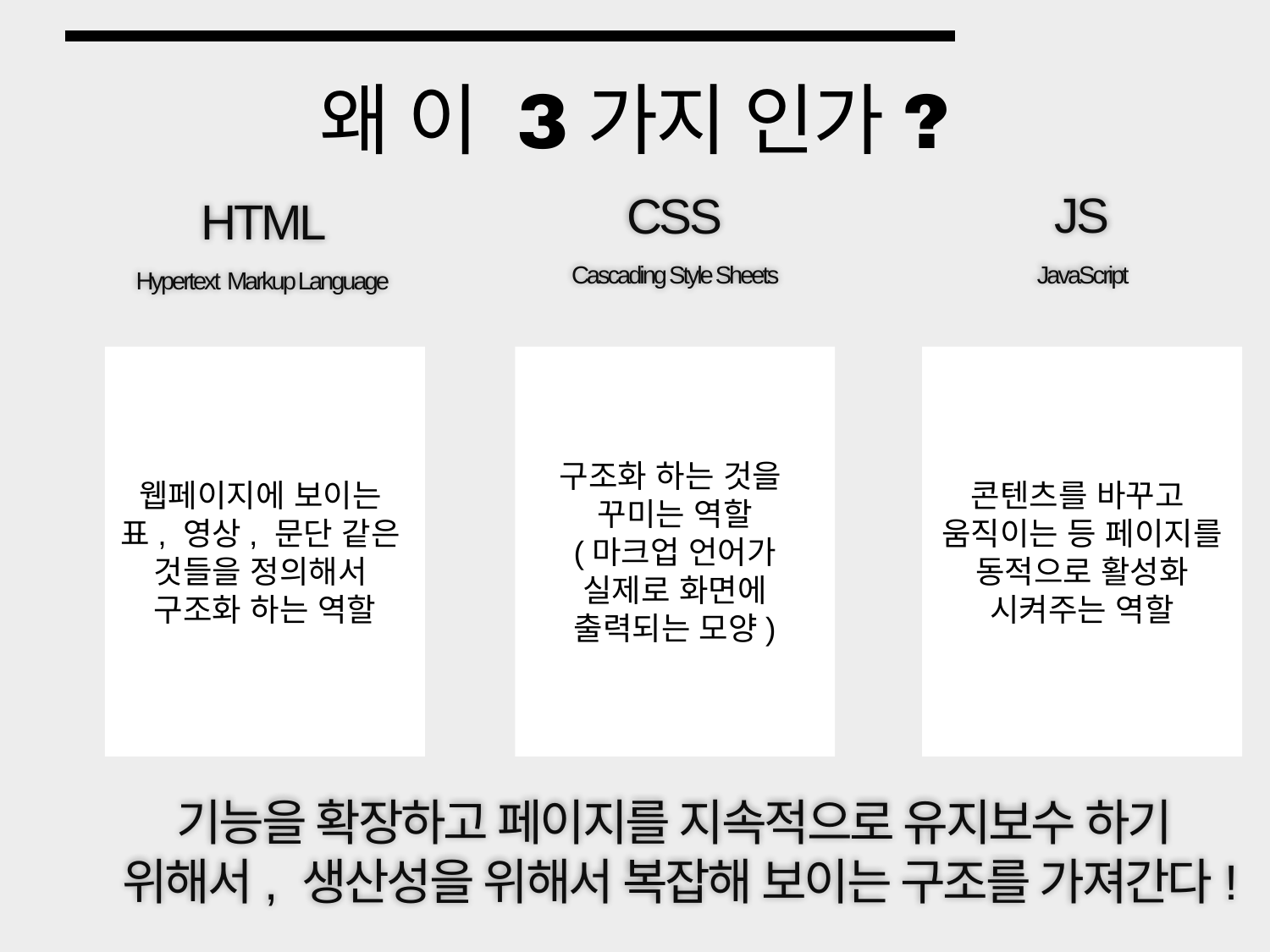

# 왜 이 3가지 인가?
JS
CSS
HTML
JavaScript
Cascading Style Sheets
Hypertext  Markup Language
웹페이지에 보이는
표, 영상, 문단 같은
것들을 정의해서
구조화 하는 역할
구조화 하는 것을
꾸미는 역할
(마크업 언어가 실제로 화면에 출력되는 모양)
콘텐츠를 바꾸고
움직이는 등 페이지를 동적으로 활성화
시켜주는 역할
기능을 확장하고 페이지를 지속적으로 유지보수 하기 위해서, 생산성을 위해서 복잡해 보이는 구조를 가져간다!